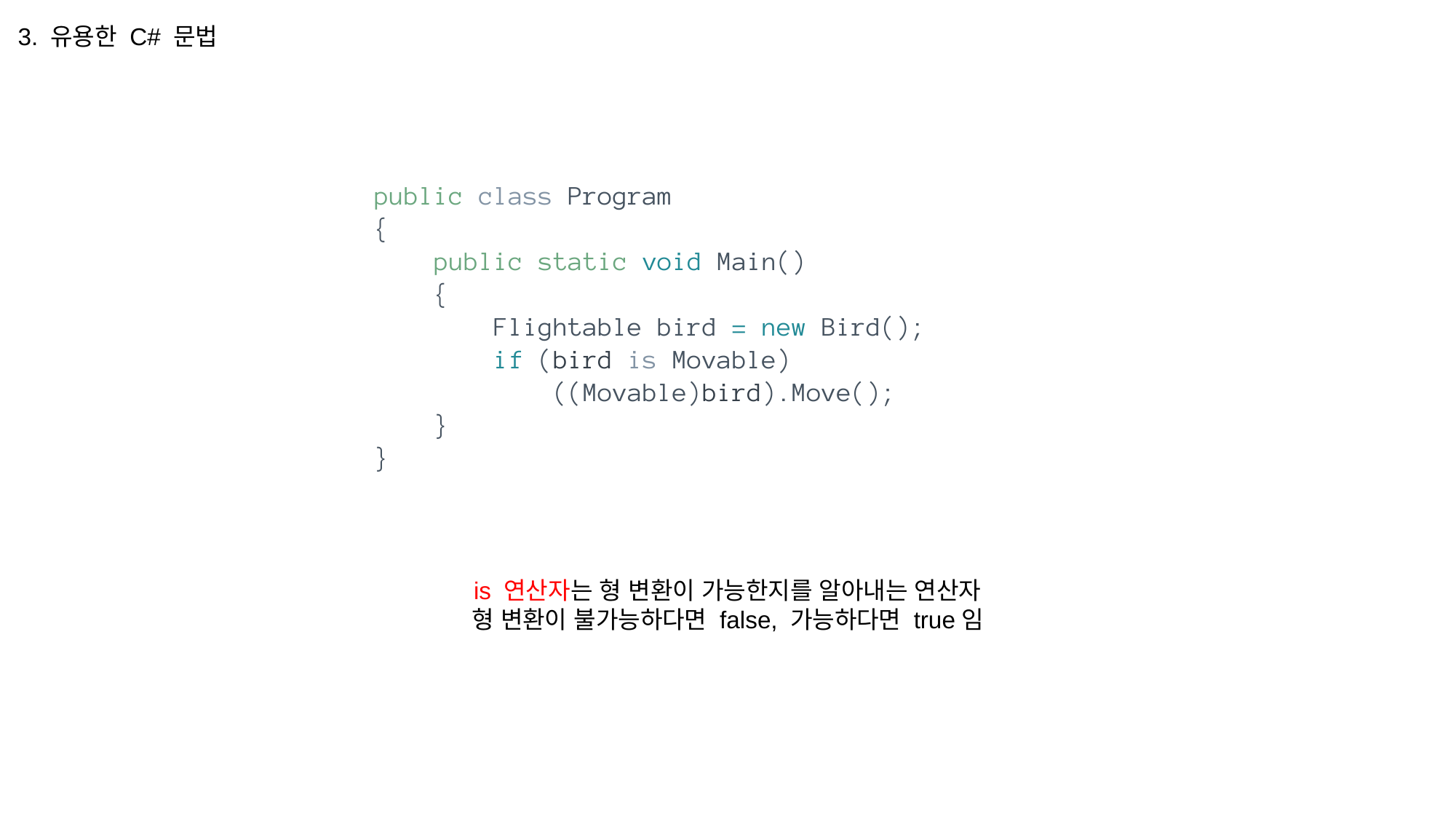

3. 유용한 C# 문법
public class Program
{
    public static void Main()
    {
        Flightable bird = new Bird();
        if (bird is Movable)
            ((Movable)bird).Move();
    }
}
is 연산자는 형 변환이 가능한지를 알아내는 연산자
형 변환이 불가능하다면 false, 가능하다면 true임